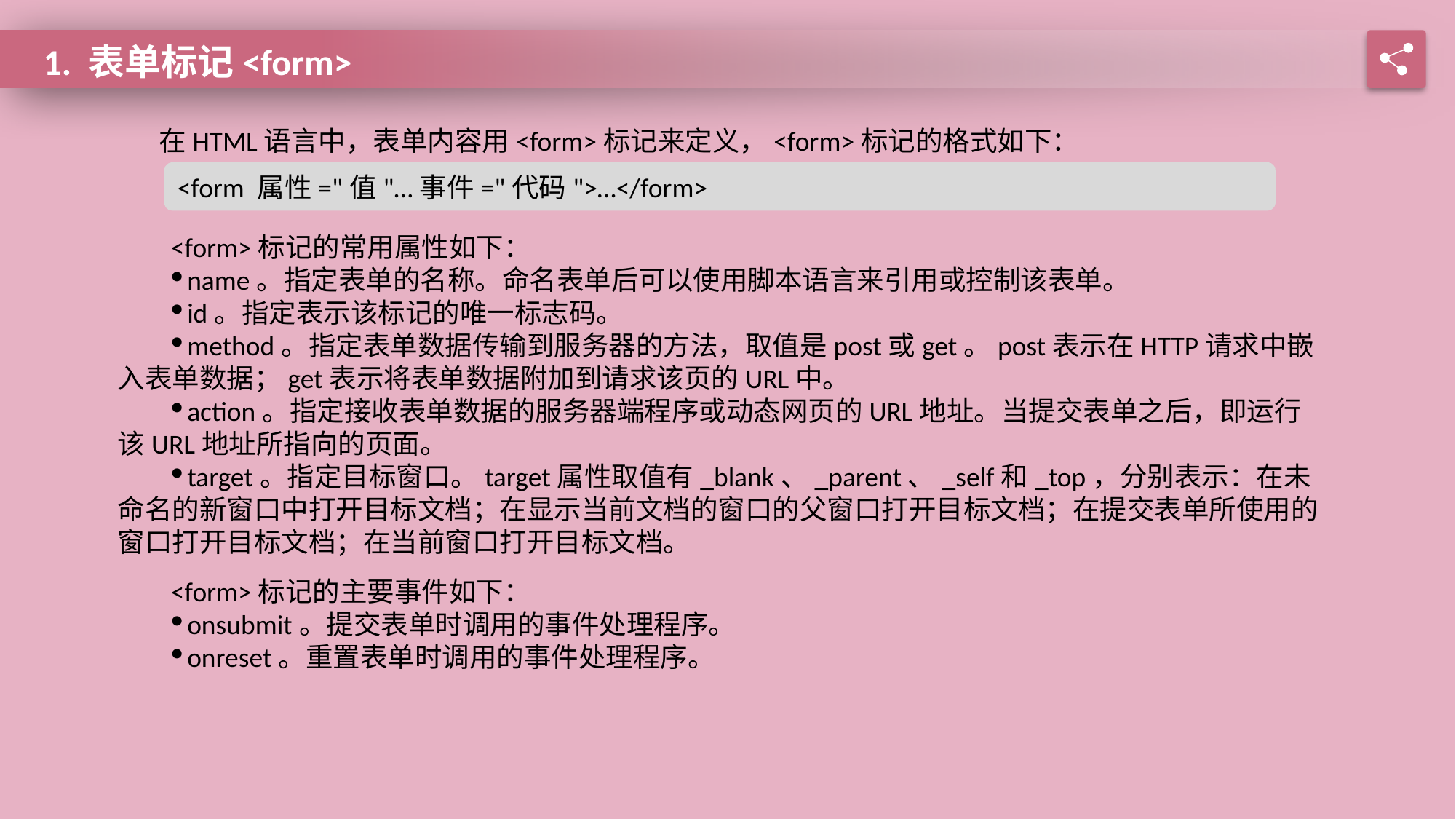

1. 表单标记<form>
在HTML语言中，表单内容用<form>标记来定义，<form>标记的格式如下：
<form 属性="值"…事件="代码">…</form>
<form>标记的常用属性如下：
name。指定表单的名称。命名表单后可以使用脚本语言来引用或控制该表单。
id。指定表示该标记的唯一标志码。
method。指定表单数据传输到服务器的方法，取值是post或get。post表示在HTTP请求中嵌入表单数据；get表示将表单数据附加到请求该页的URL中。
action。指定接收表单数据的服务器端程序或动态网页的URL地址。当提交表单之后，即运行该URL地址所指向的页面。
target。指定目标窗口。target属性取值有_blank、_parent、_self和_top，分别表示：在未命名的新窗口中打开目标文档；在显示当前文档的窗口的父窗口打开目标文档；在提交表单所使用的窗口打开目标文档；在当前窗口打开目标文档。
<form>标记的主要事件如下：
onsubmit。提交表单时调用的事件处理程序。
onreset。重置表单时调用的事件处理程序。